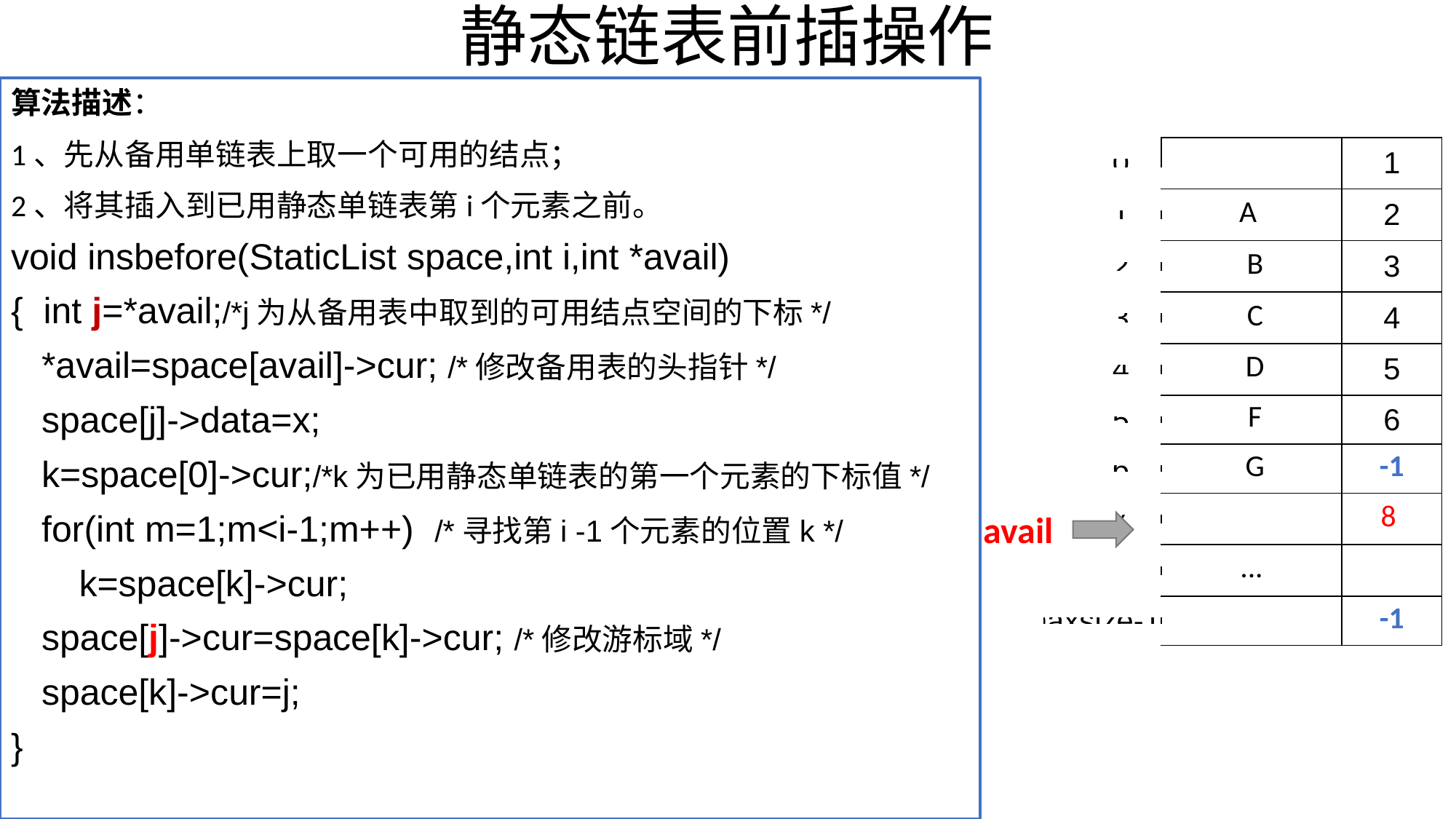

# 静态链表前插操作
算法描述：
1、先从备用单链表上取一个可用的结点；
2、将其插入到已用静态单链表第i个元素之前。
void insbefore(StaticList space,int i,int *avail)
{  int j=*avail;/*j为从备用表中取到的可用结点空间的下标*/
   *avail=space[avail]->cur; /*修改备用表的头指针*/
   space[j]->data=x;
   k=space[0]->cur;/*k为已用静态单链表的第一个元素的下标值*/
   for(int m=1;m<i-1;m++)  /*寻找第i -1个元素的位置k */
 	    k=space[k]->cur;
   space[j]->cur=space[k]->cur; /*修改游标域*/
   space[k]->cur=j;
}
| 0 |  | 1 |
| --- | --- | --- |
| 1 | A | 2 |
| 2 | B | 3 |
| 3 | C | 4 |
| 4 | D | 5 |
| 5 | F | 6 |
| 6 | G | -1 |
| 7 |  | 8 |
|  | ... |  |
| maxsize-1 |  | -1 |
avail

67